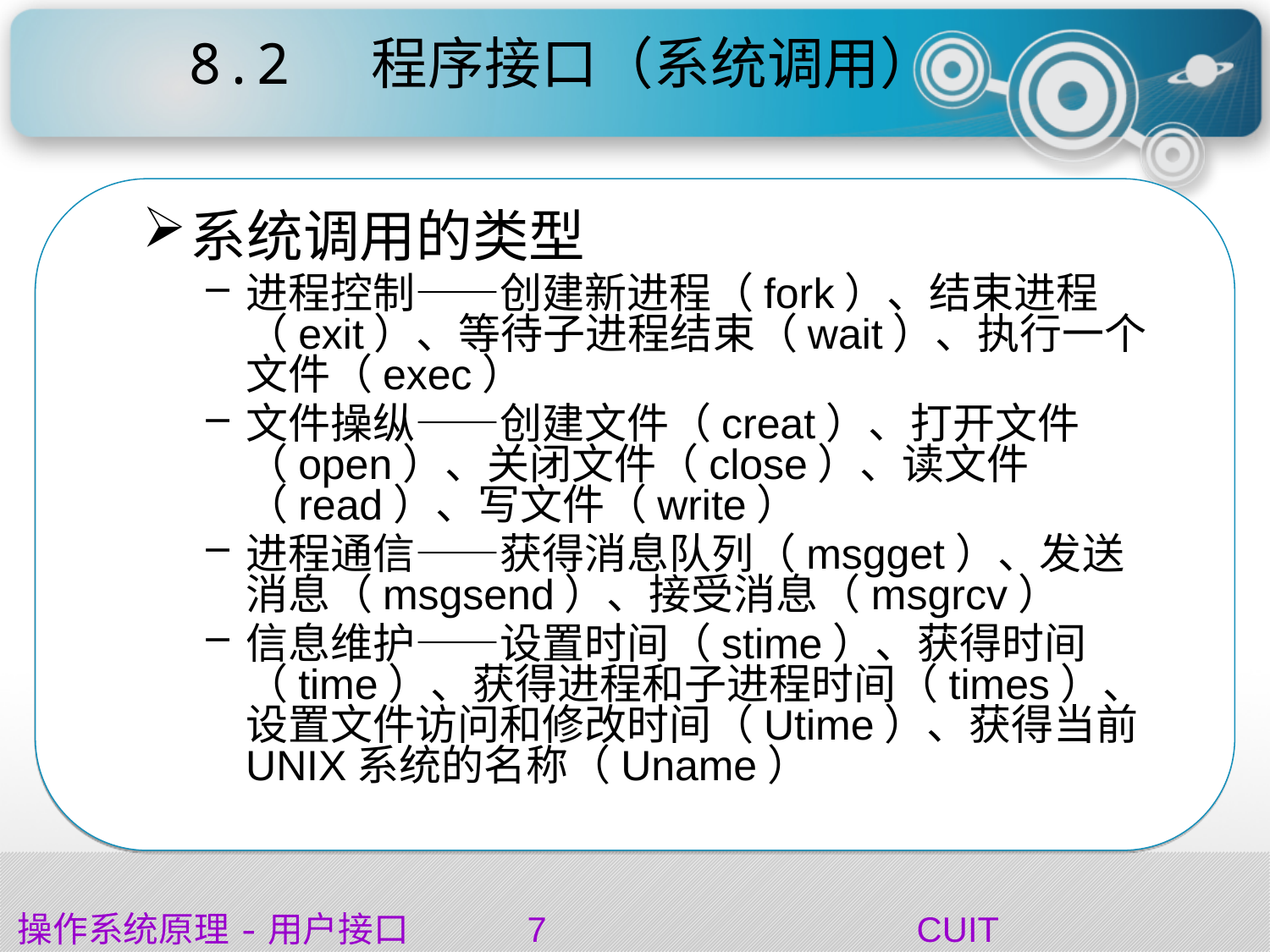

8.2  程序接口（系统调用）
系统调用的类型
进程控制——创建新进程（fork）、结束进程（exit）、等待子进程结束（wait）、执行一个文件（exec）
文件操纵——创建文件（creat）、打开文件（open）、关闭文件（close）、读文件（read）、写文件（write）
进程通信——获得消息队列（msgget）、发送消息（msgsend）、接受消息（msgrcv）
信息维护——设置时间（stime）、获得时间（time）、获得进程和子进程时间（times）、设置文件访问和修改时间（Utime）、获得当前UNIX系统的名称（Uname）